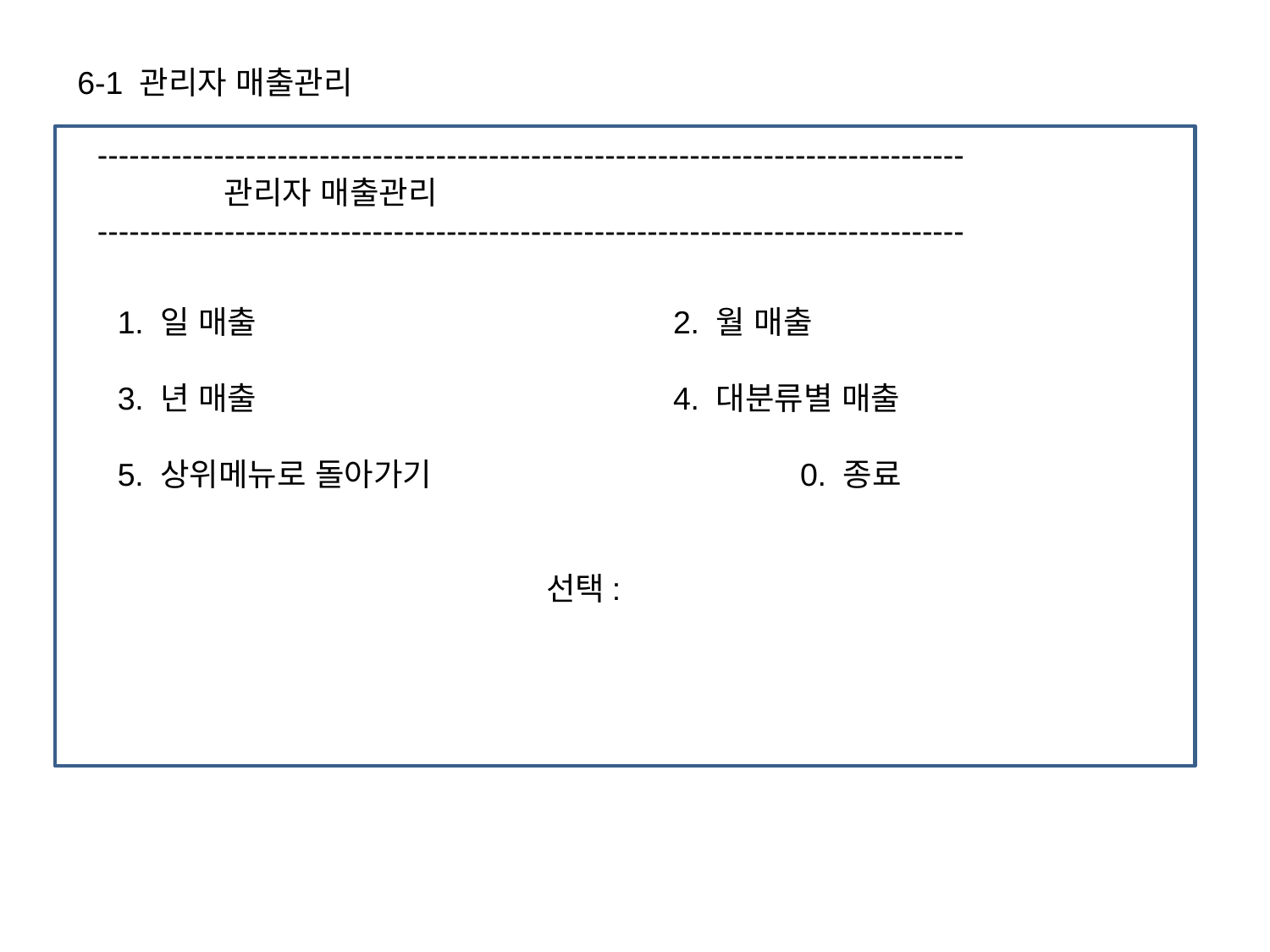

6-1 관리자 매출관리

----------------------------------------------------------------------------------	   	  	관리자 매출관리
----------------------------------------------------------------------------------
1. 일 매출				2. 월 매출

3. 년 매출				4. 대분류별 매출

5. 상위메뉴로 돌아가기			0. 종료

				선택: